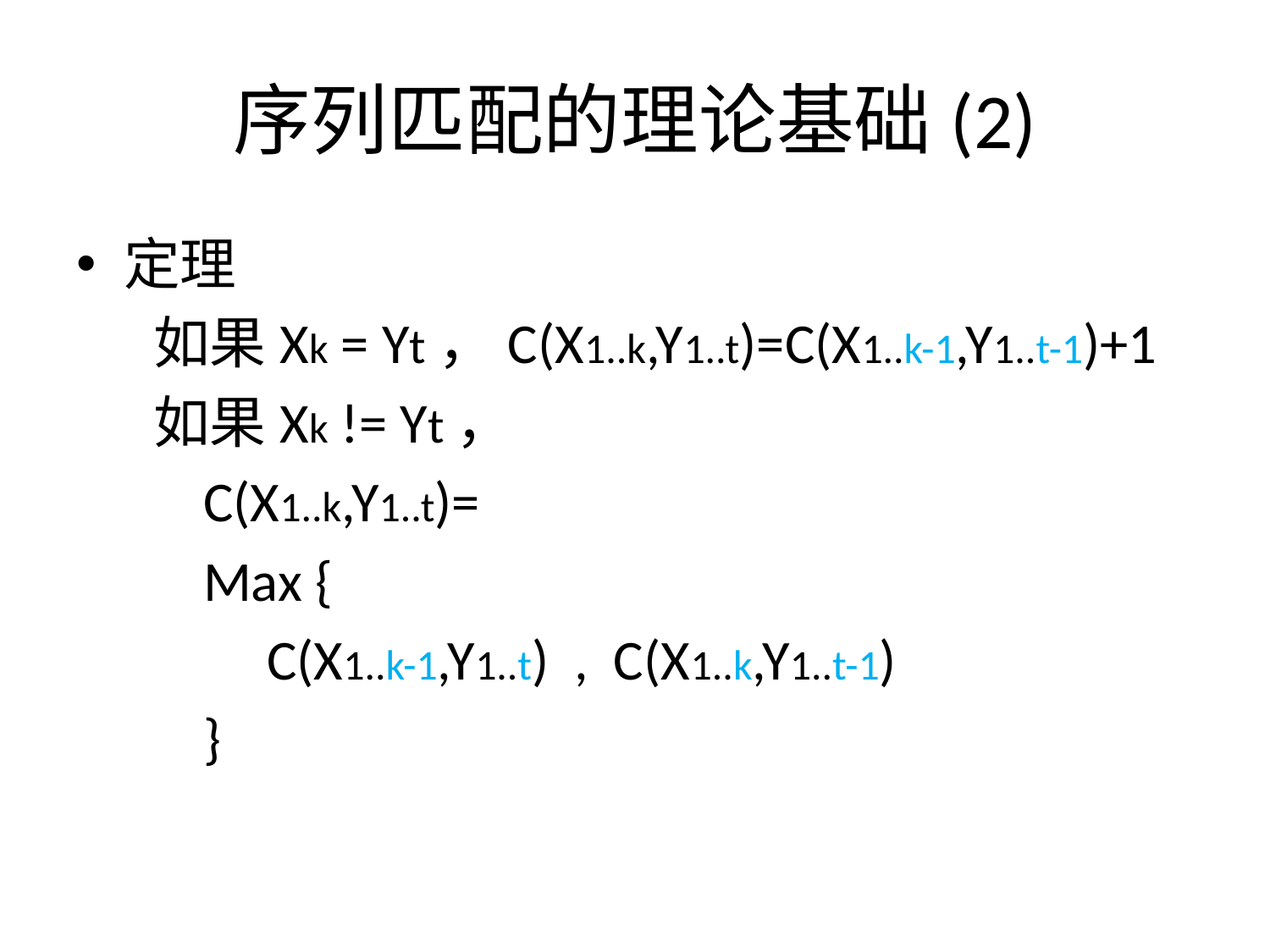

# 序列匹配的理论基础(2)
定理
     如果Xk = Yt，C(X1..k,Y1..t)=C(X1..k-1,Y1..t-1)+1
     如果Xk != Yt，
	C(X1..k,Y1..t)=
	Max {
  	     C(X1..k-1,Y1..t)  ,  C(X1..k,Y1..t-1)
	}